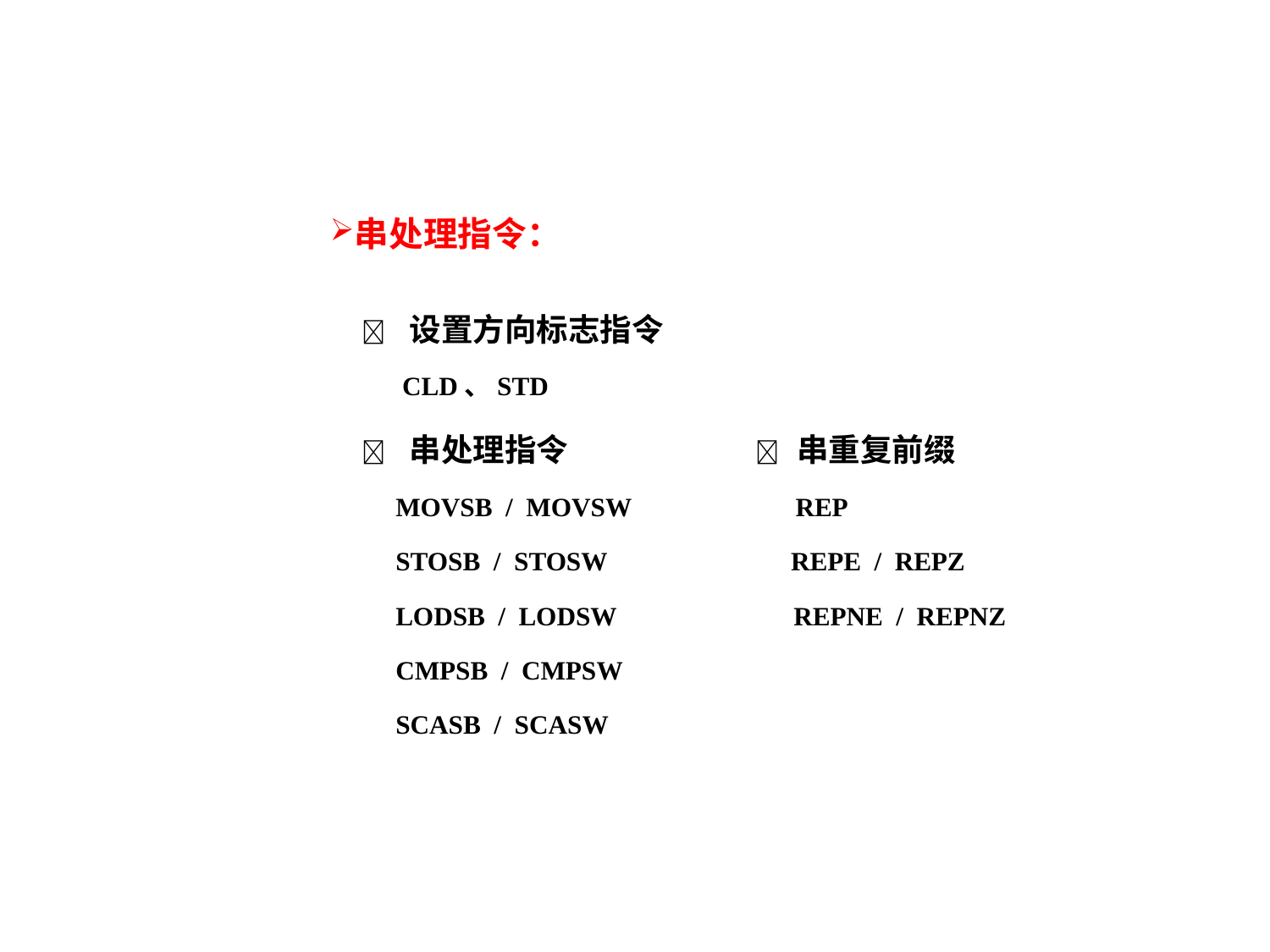

串处理指令：

      •   设置方向标志指令
         CLD、STD
      •   串处理指令                          •   串重复前缀
          MOVSB  /  MOVSW                         REP
          STOSB  /  STOSW                            REPE  /  REPZ
          LODSB  /  LODSW                           REPNE  /  REPNZ
          CMPSB  /  CMPSW
          SCASB  /  SCASW